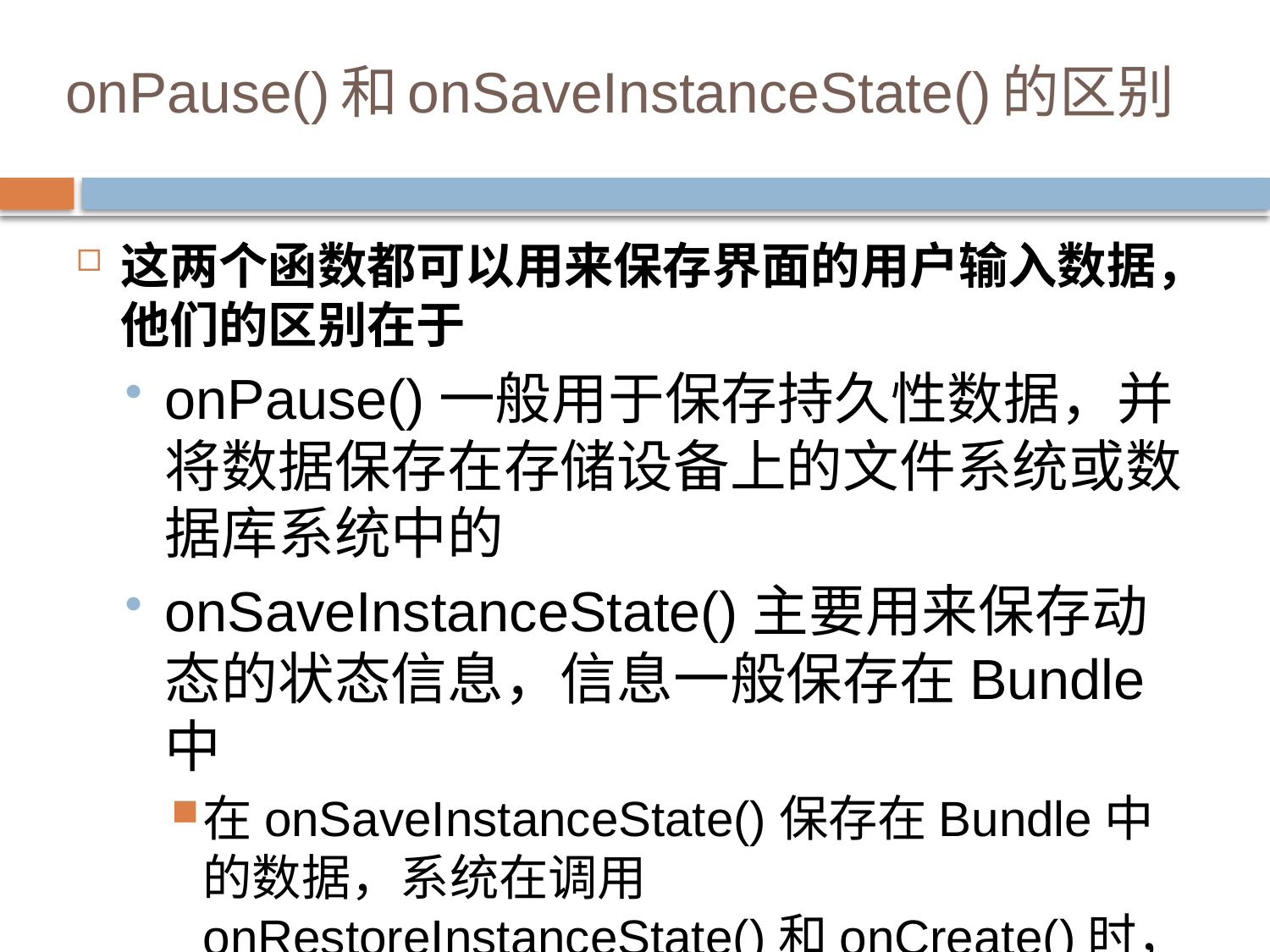

# onPause()和onSaveInstanceState()的区别
这两个函数都可以用来保存界面的用户输入数据，他们的区别在于
onPause()一般用于保存持久性数据，并将数据保存在存储设备上的文件系统或数据库系统中的
onSaveInstanceState()主要用来保存动态的状态信息，信息一般保存在Bundle中
在onSaveInstanceState()保存在Bundle中的数据，系统在调用onRestoreInstanceState()和onCreate()时，会同样利用Bundle将数据传递给函数